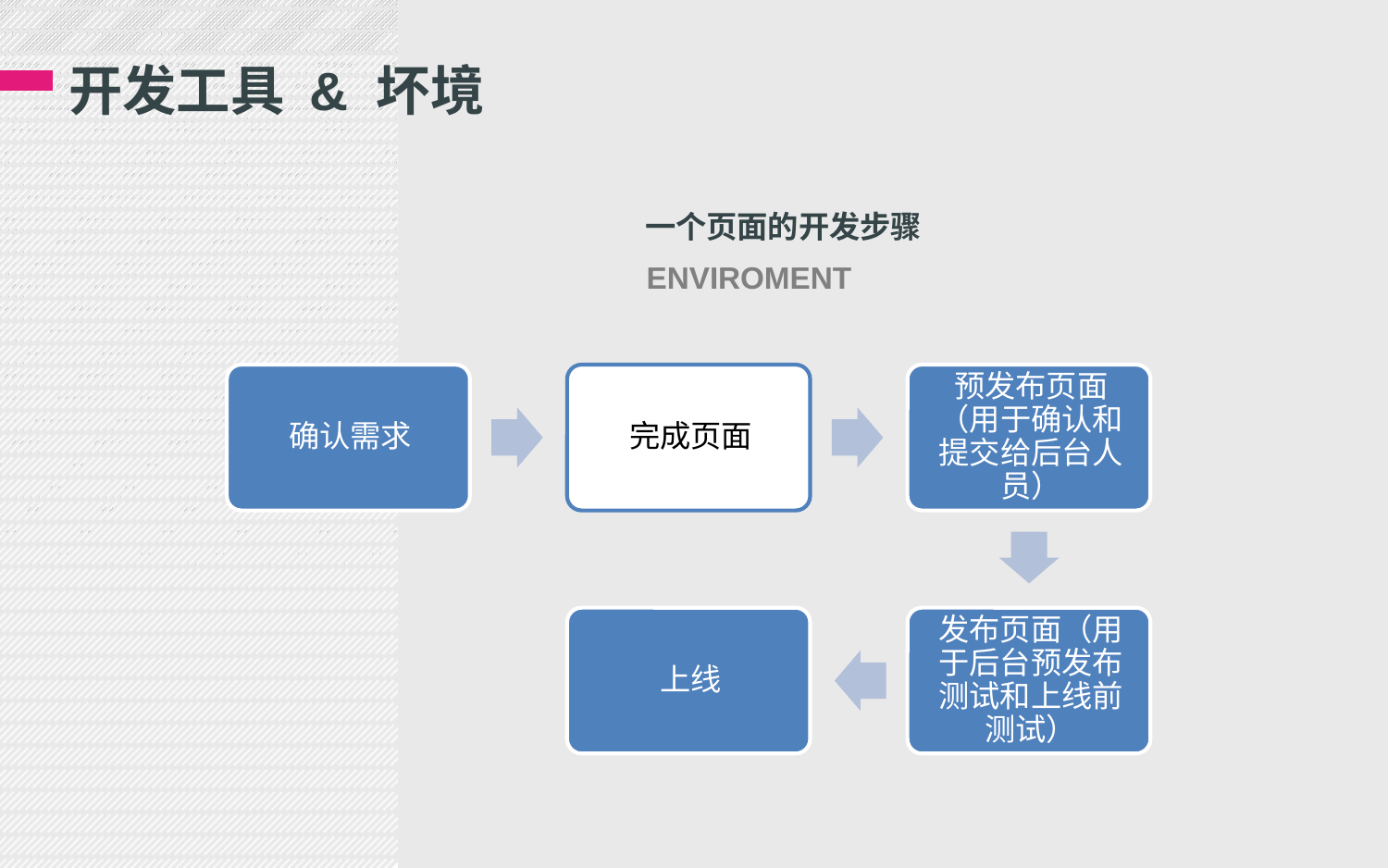

# 开发工具 & 坏境
一个页面的开发步骤
确认需求

完成页面

预发布页面（用于确认和提交给后台人员）

发布页面（用于后台预发布测试和上线前测试）

上线
ENVIROMENT